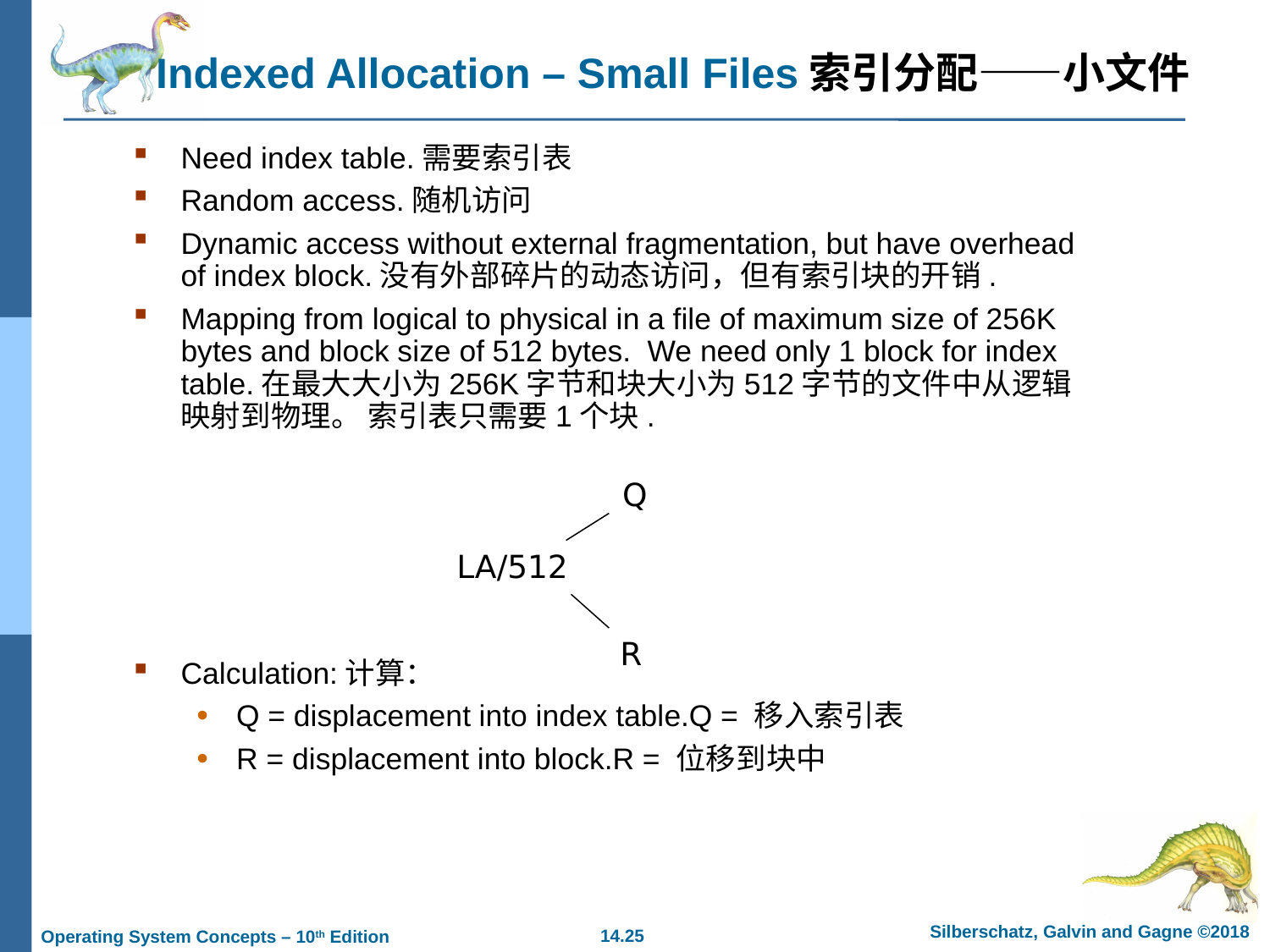

# Indexed Allocation – Small Files索引分配——小文件
Need index table.需要索引表
Random access.随机访问
Dynamic access without external fragmentation, but have overhead of index block.没有外部碎片的动态访问，但有索引块的开销.
Mapping from logical to physical in a file of maximum size of 256K bytes and block size of 512 bytes.  We need only 1 block for index table.在最大大小为256K字节和块大小为512字节的文件中从逻辑映射到物理。 索引表只需要1个块.

Calculation:计算：
Q = displacement into index table.Q = 移入索引表
R = displacement into block.R = 位移到块中

Q

LA/512

R